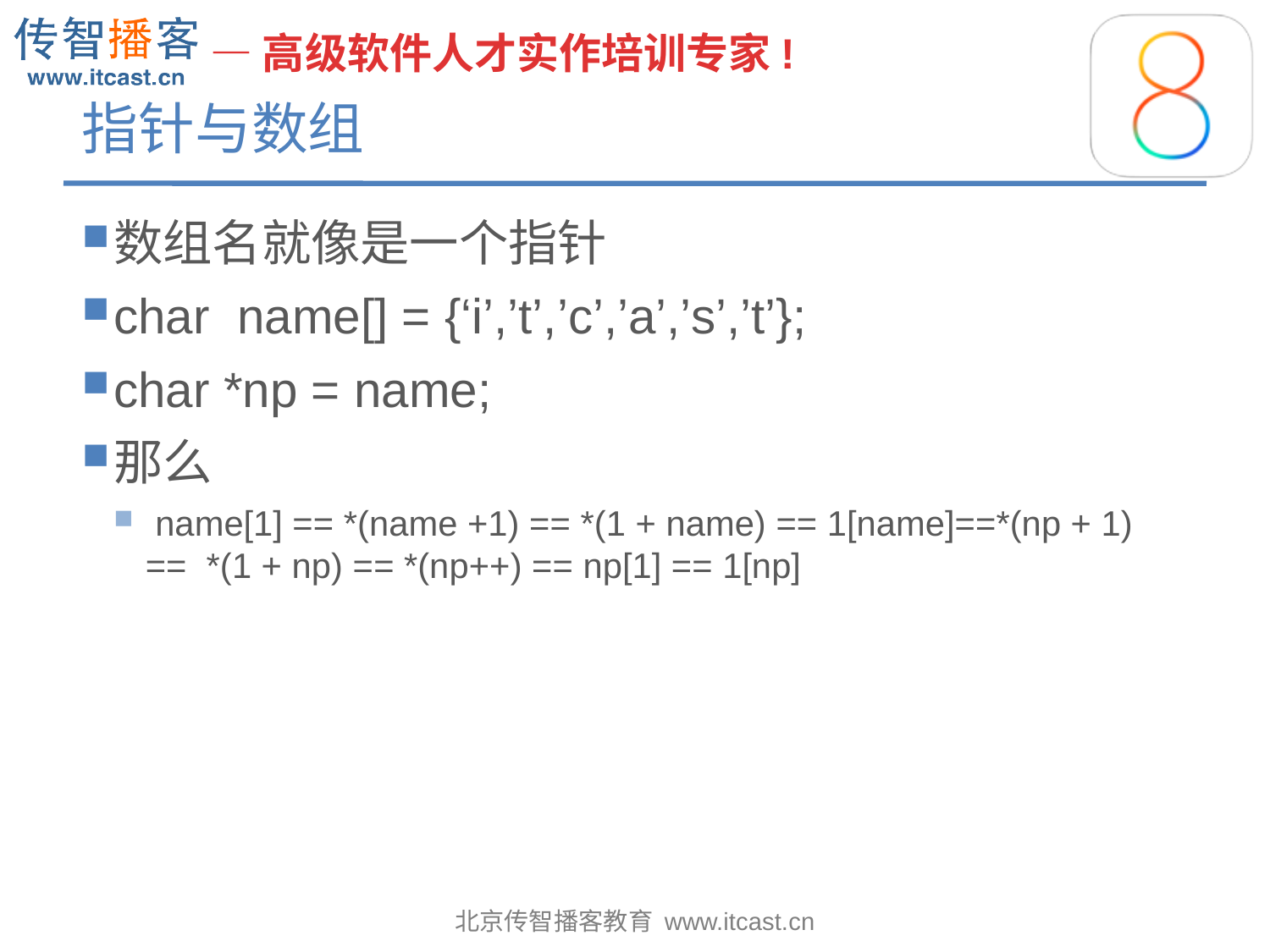

# 指针与数组
数组名就像是一个指针
char  name[] = {‘i’,’t’,’c’,’a’,’s’,’t’};
char *np = name;
那么
 name[1] == *(name +1) == *(1 + name) == 1[name]==*(np + 1)  ==  *(1 + np) == *(np++) == np[1] == 1[np]